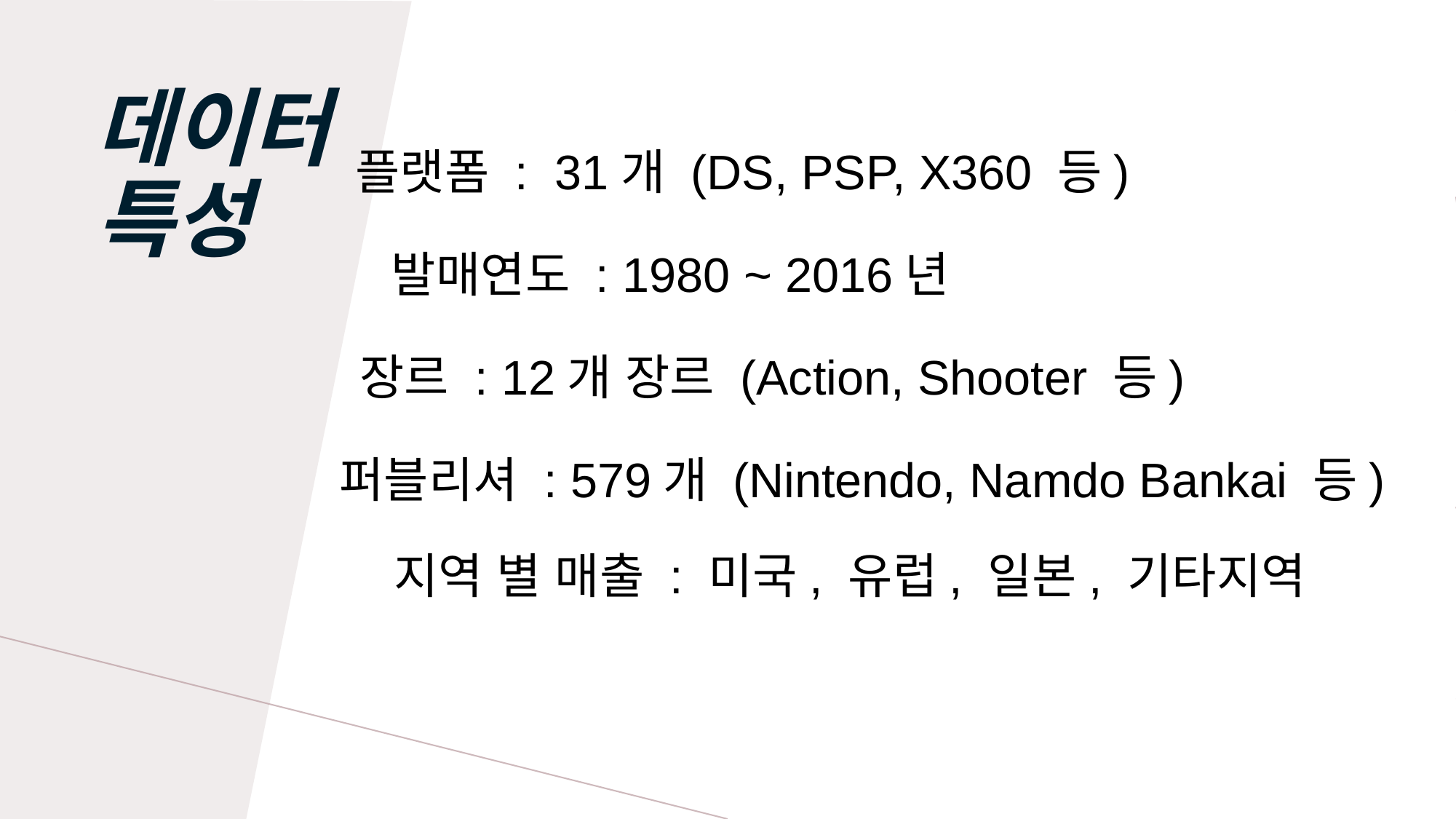

# 데이터 특성
플랫폼 :  31개 (DS, PSP, X360 등)
발매연도 : 1980 ~ 2016년
장르 : 12개 장르 (Action, Shooter 등)
퍼블리셔 : 579개 (Nintendo, Namdo Bankai 등)
지역 별 매출 : 미국, 유럽, 일본, 기타지역